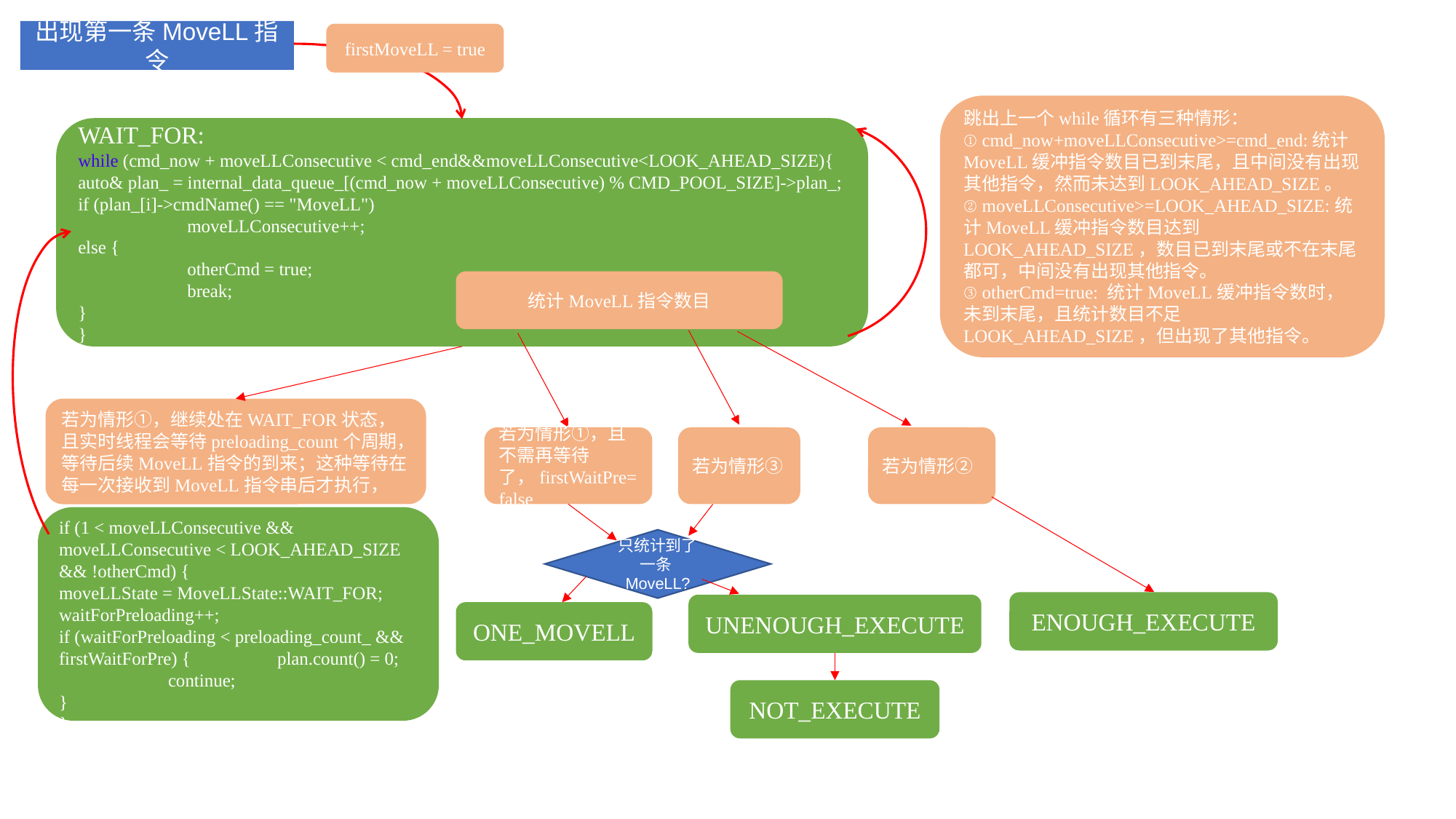

出现第一条MoveLL指令
firstMoveLL = true

跳出上一个while循环有三种情形：
① cmd_now+moveLLConsecutive>=cmd_end:统计MoveLL缓冲指令数目已到末尾，且中间没有出现其他指令，然而未达到LOOK_AHEAD_SIZE。
② moveLLConsecutive>=LOOK_AHEAD_SIZE:统计MoveLL缓冲指令数目达到LOOK_AHEAD_SIZE，数目已到末尾或不在末尾都可，中间没有出现其他指令。
③ otherCmd=true: 统计MoveLL缓冲指令数时，未到末尾，且统计数目不足LOOK_AHEAD_SIZE，但出现了其他指令。
WAIT_FOR:
while (cmd_now + moveLLConsecutive < cmd_end&&moveLLConsecutive<LOOK_AHEAD_SIZE){
auto& plan_ = internal_data_queue_[(cmd_now + moveLLConsecutive) % CMD_POOL_SIZE]->plan_;
if (plan_[i]->cmdName() == "MoveLL")
	moveLLConsecutive++;
else {
	otherCmd = true;
	break;
}
}

统计MoveLL指令数目

若为情形①，继续处在WAIT_FOR状态，且实时线程会等待preloading_count个周期，等待后续MoveLL指令的到来；这种等待在每一次接收到MoveLL指令串后才执行，
若为情形①，且不需再等待了，firstWaitPre=false
若为情形③
若为情形②

if (1 < moveLLConsecutive && moveLLConsecutive < LOOK_AHEAD_SIZE && !otherCmd) {
moveLLState = MoveLLState::WAIT_FOR;
waitForPreloading++;
if (waitForPreloading < preloading_count_ && firstWaitForPre) {	plan.count() = 0;
	continue;
}
}
只统计到了一条MoveLL?
ENOUGH_EXECUTE
UNENOUGH_EXECUTE
ONE_MOVELL
NOT_EXECUTE